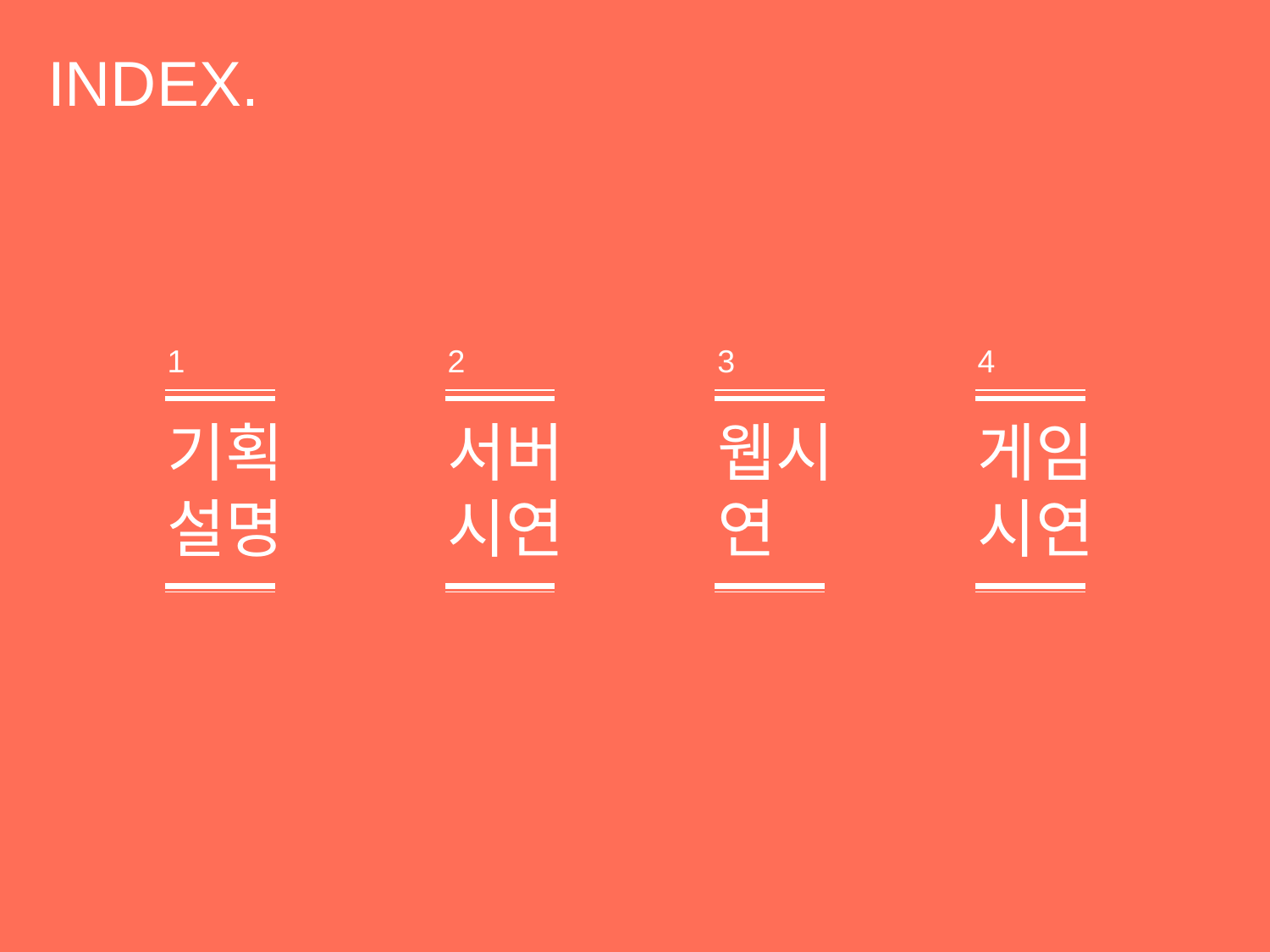

INDEX.
1
2
3
4
기획설명
서버 시연
웹시연
게임시연